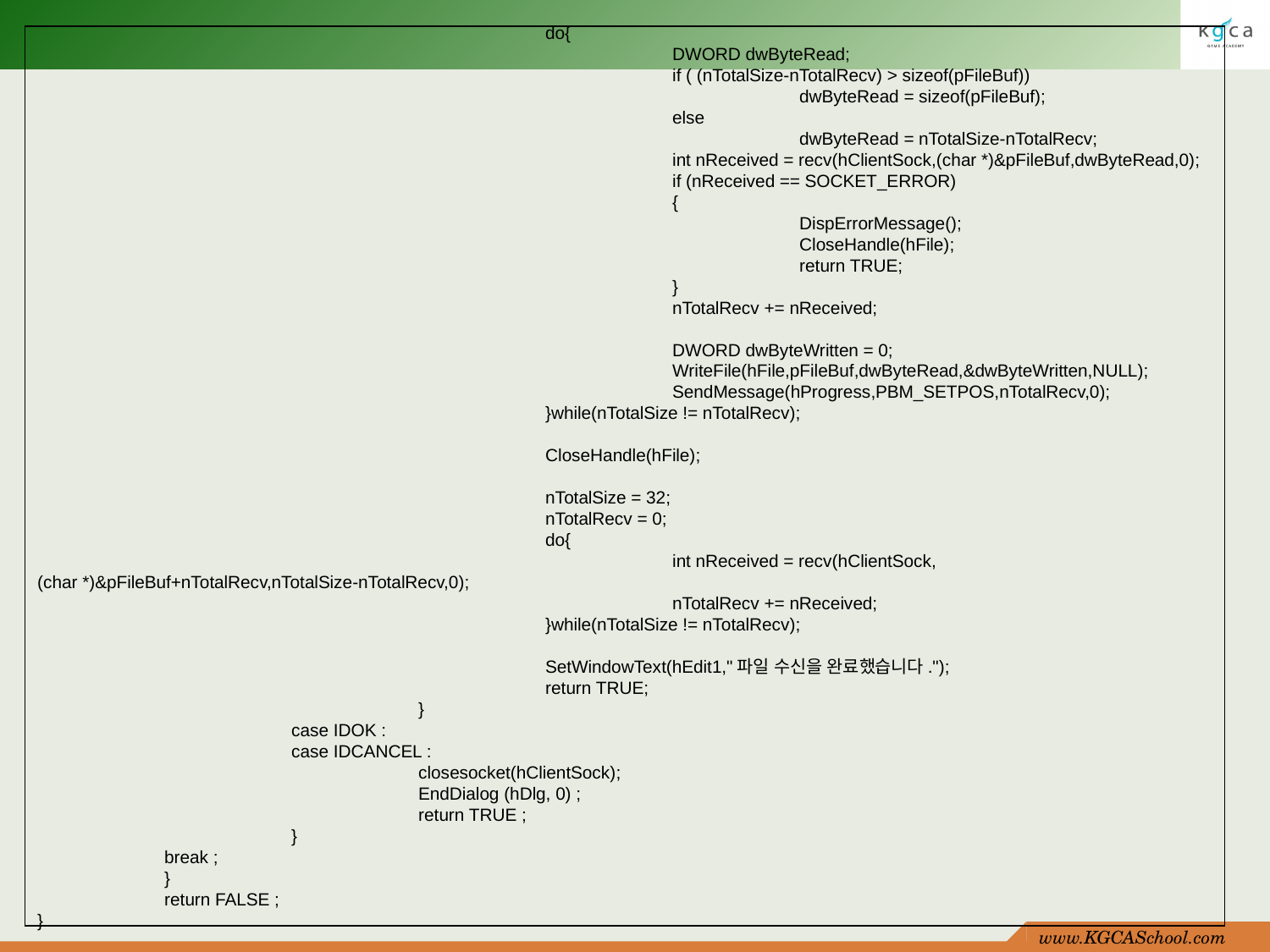

do{
					DWORD dwByteRead;
					if ( (nTotalSize-nTotalRecv) > sizeof(pFileBuf))
						dwByteRead = sizeof(pFileBuf);
					else
						dwByteRead = nTotalSize-nTotalRecv;
					int nReceived = recv(hClientSock,(char *)&pFileBuf,dwByteRead,0);
					if (nReceived == SOCKET_ERROR)
					{
						DispErrorMessage();
						CloseHandle(hFile);
						return TRUE;
					}
					nTotalRecv += nReceived;

					DWORD dwByteWritten = 0;
					WriteFile(hFile,pFileBuf,dwByteRead,&dwByteWritten,NULL);
					SendMessage(hProgress,PBM_SETPOS,nTotalRecv,0);
				}while(nTotalSize != nTotalRecv);

				CloseHandle(hFile);

				nTotalSize = 32;
				nTotalRecv = 0;
				do{
					int nReceived = recv(hClientSock,
(char *)&pFileBuf+nTotalRecv,nTotalSize-nTotalRecv,0);
					nTotalRecv += nReceived;
				}while(nTotalSize != nTotalRecv);

				SetWindowText(hEdit1,"파일 수신을 완료했습니다.");
				return TRUE;
			}
		case IDOK :
		case IDCANCEL :
			closesocket(hClientSock);
			EndDialog (hDlg, 0) ;
			return TRUE ;
		}
	break ;
	}
	return FALSE ;
}